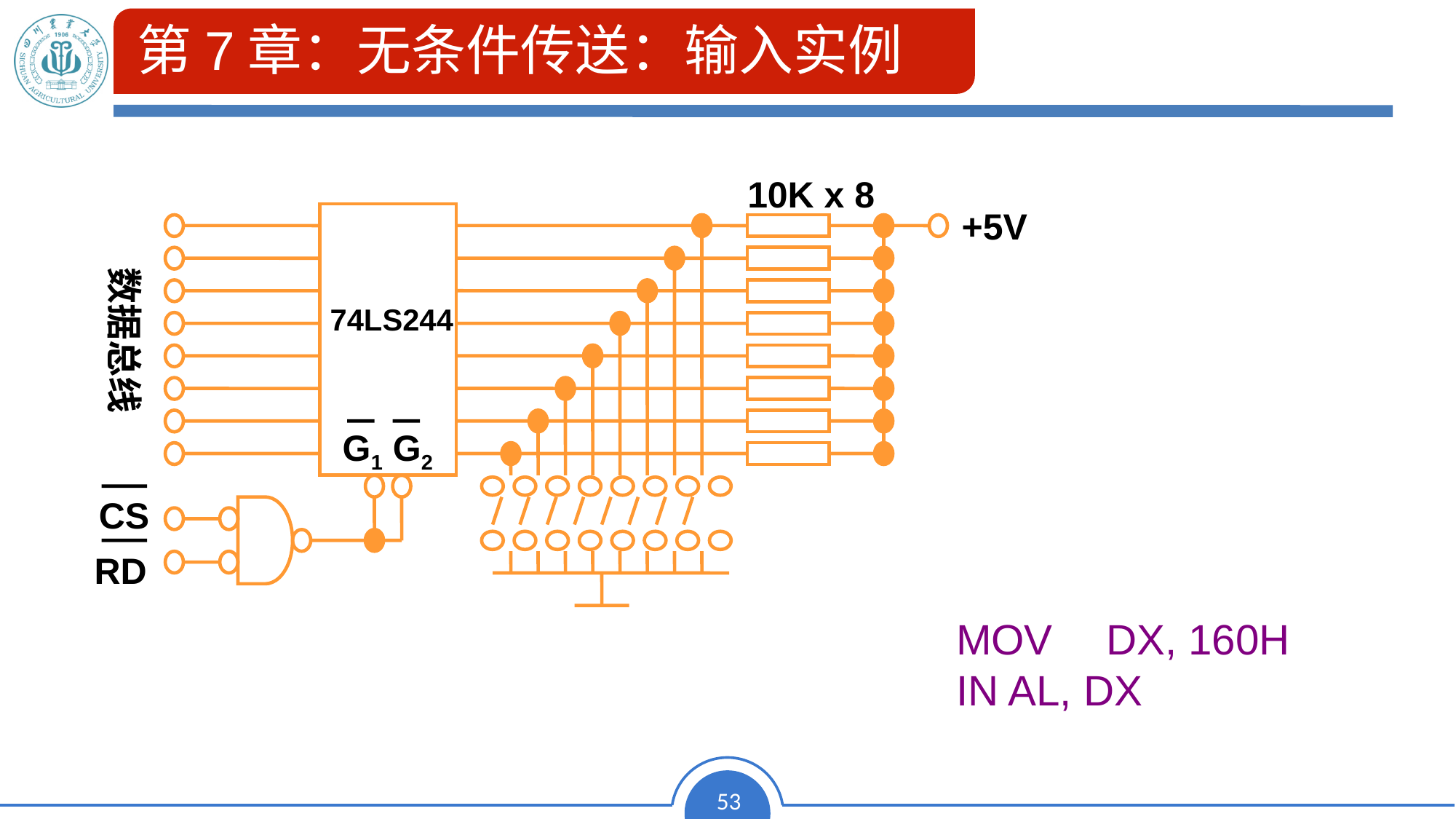

# 第7章：无条件传送：输入实例
10K x 8
+5V

数据总线

74LS244

G1 G2

CS

RD

MOV 	DX, 160H
IN AL, DX